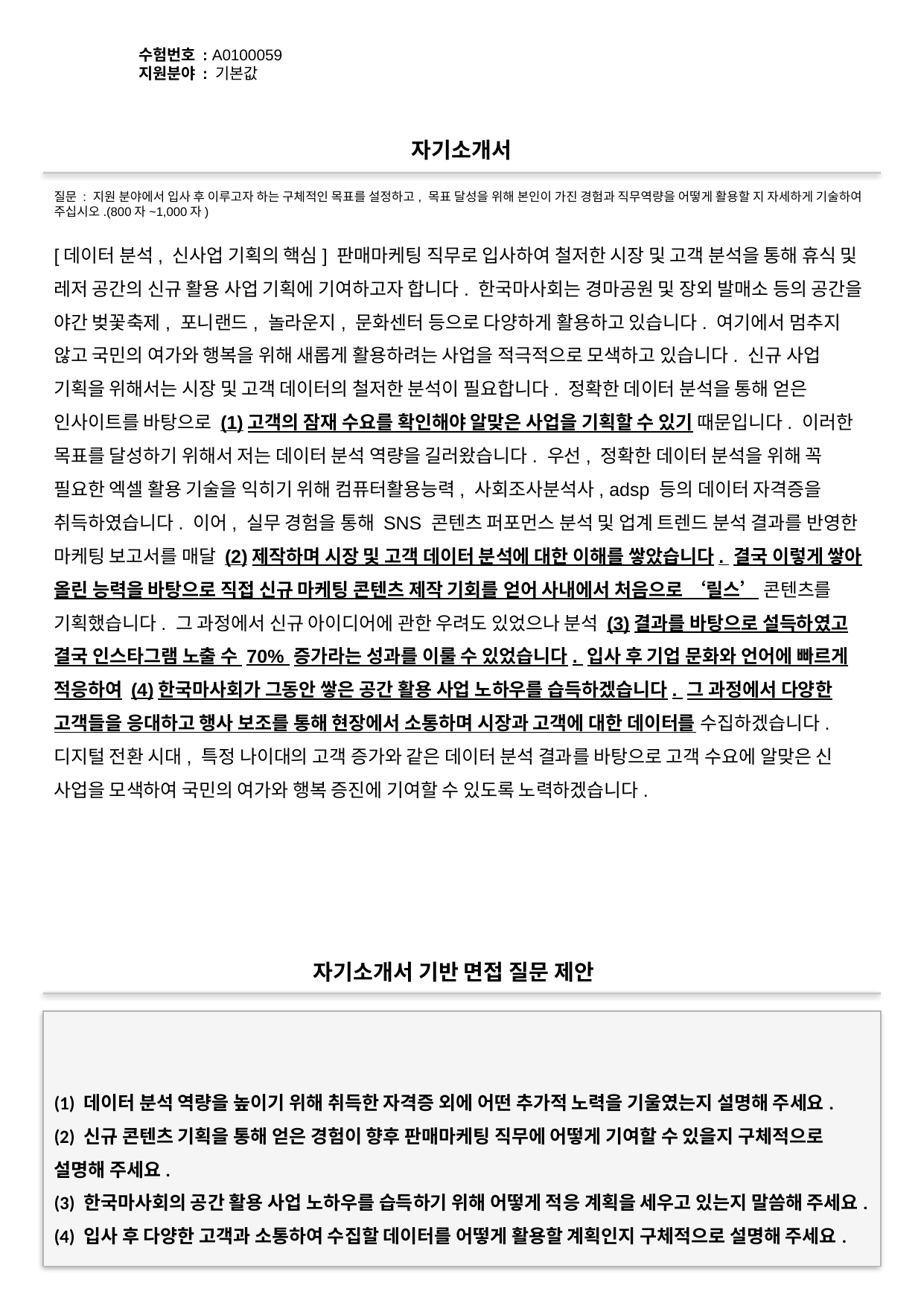

수험번호 : A0100059
지원분야 : 기본값
#

자기소개서

질문 : 지원 분야에서 입사 후 이루고자 하는 구체적인 목표를 설정하고, 목표 달성을 위해 본인이 가진 경험과 직무역량을 어떻게 활용할 지 자세하게 기술하여 주십시오.(800자~1,000자)

[데이터 분석, 신사업 기획의 핵심] 판매마케팅 직무로 입사하여 철저한 시장 및 고객 분석을 통해 휴식 및 레저 공간의 신규 활용 사업 기획에 기여하고자 합니다. 한국마사회는 경마공원 및 장외 발매소 등의 공간을 야간 벚꽃축제, 포니랜드, 놀라운지, 문화센터 등으로 다양하게 활용하고 있습니다. 여기에서 멈추지 않고 국민의 여가와 행복을 위해 새롭게 활용하려는 사업을 적극적으로 모색하고 있습니다. 신규 사업 기획을 위해서는 시장 및 고객 데이터의 철저한 분석이 필요합니다. 정확한 데이터 분석을 통해 얻은 인사이트를 바탕으로 (1)고객의 잠재 수요를 확인해야 알맞은 사업을 기획할 수 있기 때문입니다. 이러한 목표를 달성하기 위해서 저는 데이터 분석 역량을 길러왔습니다. 우선, 정확한 데이터 분석을 위해 꼭 필요한 엑셀 활용 기술을 익히기 위해 컴퓨터활용능력, 사회조사분석사, adsp 등의 데이터 자격증을 취득하였습니다. 이어, 실무 경험을 통해 SNS 콘텐츠 퍼포먼스 분석 및 업계 트렌드 분석 결과를 반영한 마케팅 보고서를 매달 (2)제작하며 시장 및 고객 데이터 분석에 대한 이해를 쌓았습니다. 결국 이렇게 쌓아 올린 능력을 바탕으로 직접 신규 마케팅 콘텐츠 제작 기회를 얻어 사내에서 처음으로 ‘릴스’ 콘텐츠를 기획했습니다. 그 과정에서 신규 아이디어에 관한 우려도 있었으나 분석 (3)결과를 바탕으로 설득하였고 결국 인스타그램 노출 수 70% 증가라는 성과를 이룰 수 있었습니다. 입사 후 기업 문화와 언어에 빠르게 적응하여 (4)한국마사회가 그동안 쌓은 공간 활용 사업 노하우를 습득하겠습니다. 그 과정에서 다양한 고객들을 응대하고 행사 보조를 통해 현장에서 소통하며 시장과 고객에 대한 데이터를 수집하겠습니다. 디지털 전환 시대, 특정 나이대의 고객 증가와 같은 데이터 분석 결과를 바탕으로 고객 수요에 알맞은 신 사업을 모색하여 국민의 여가와 행복 증진에 기여할 수 있도록 노력하겠습니다.

자기소개서 기반 면접 질문 제안

(1) 데이터 분석 역량을 높이기 위해 취득한 자격증 외에 어떤 추가적 노력을 기울였는지 설명해 주세요.
(2) 신규 콘텐츠 기획을 통해 얻은 경험이 향후 판매마케팅 직무에 어떻게 기여할 수 있을지 구체적으로 설명해 주세요.
(3) 한국마사회의 공간 활용 사업 노하우를 습득하기 위해 어떻게 적응 계획을 세우고 있는지 말씀해 주세요.
(4) 입사 후 다양한 고객과 소통하여 수집할 데이터를 어떻게 활용할 계획인지 구체적으로 설명해 주세요.